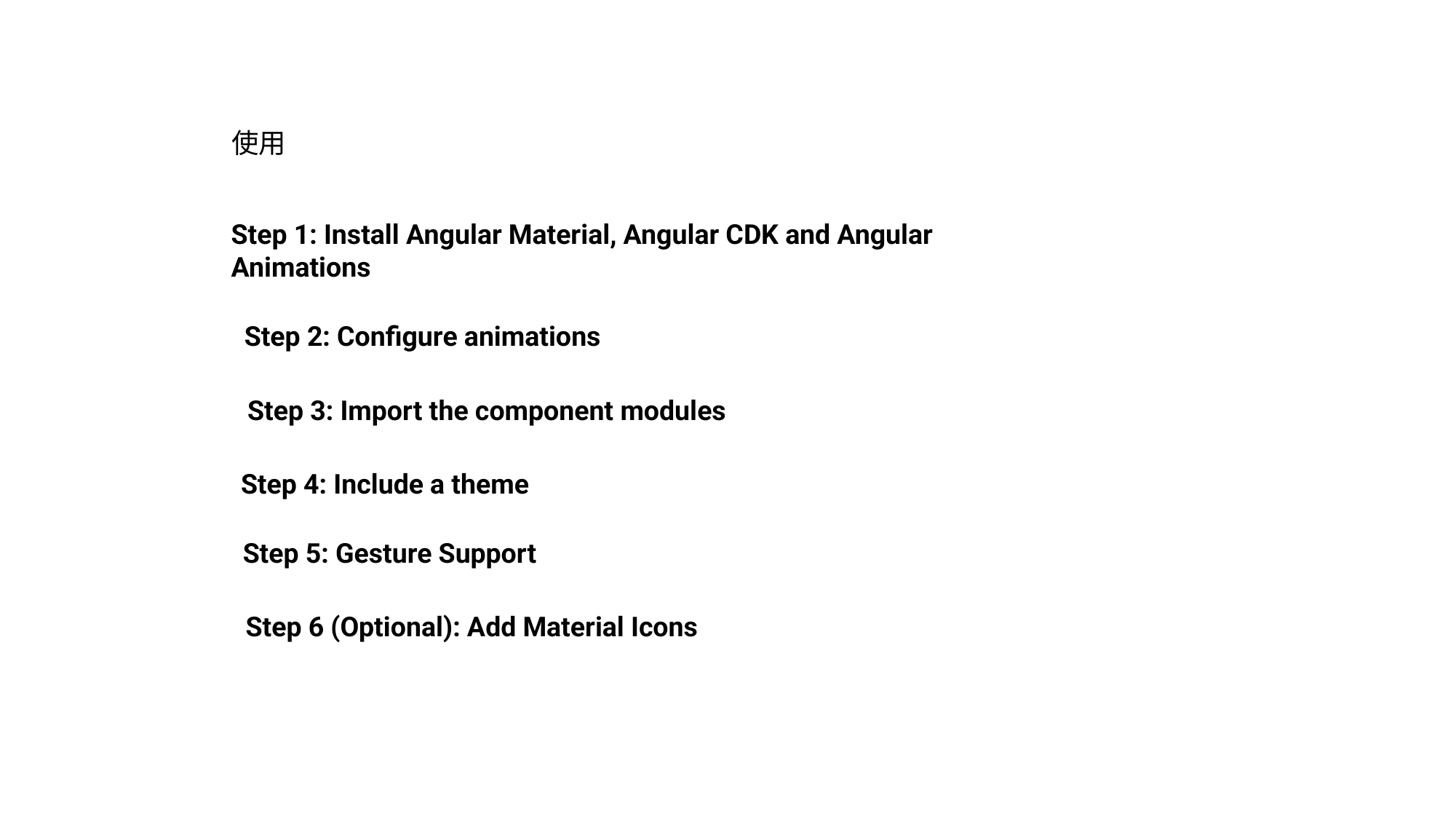

使用
Step 1: Install Angular Material, Angular CDK and Angular Animations
Step 2: Configure animations
Step 3: Import the component modules
Step 4: Include a theme
Step 5: Gesture Support
Step 6 (Optional): Add Material Icons